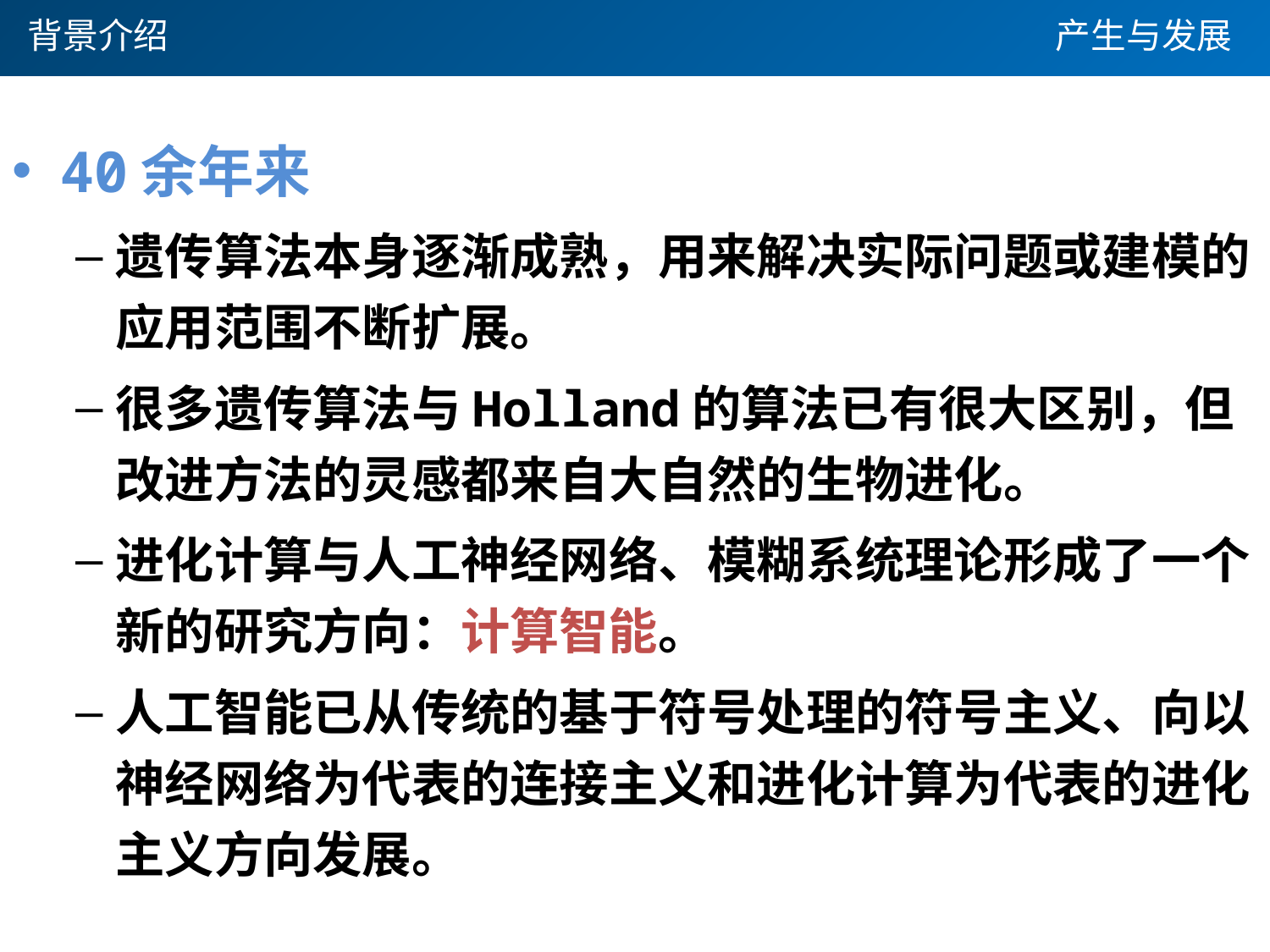

背景介绍
产生与发展
40余年来
遗传算法本身逐渐成熟，用来解决实际问题或建模的应用范围不断扩展。
很多遗传算法与Holland的算法已有很大区别，但改进方法的灵感都来自大自然的生物进化。
进化计算与人工神经网络、模糊系统理论形成了一个新的研究方向：计算智能。
人工智能已从传统的基于符号处理的符号主义、向以神经网络为代表的连接主义和进化计算为代表的进化主义方向发展。

15